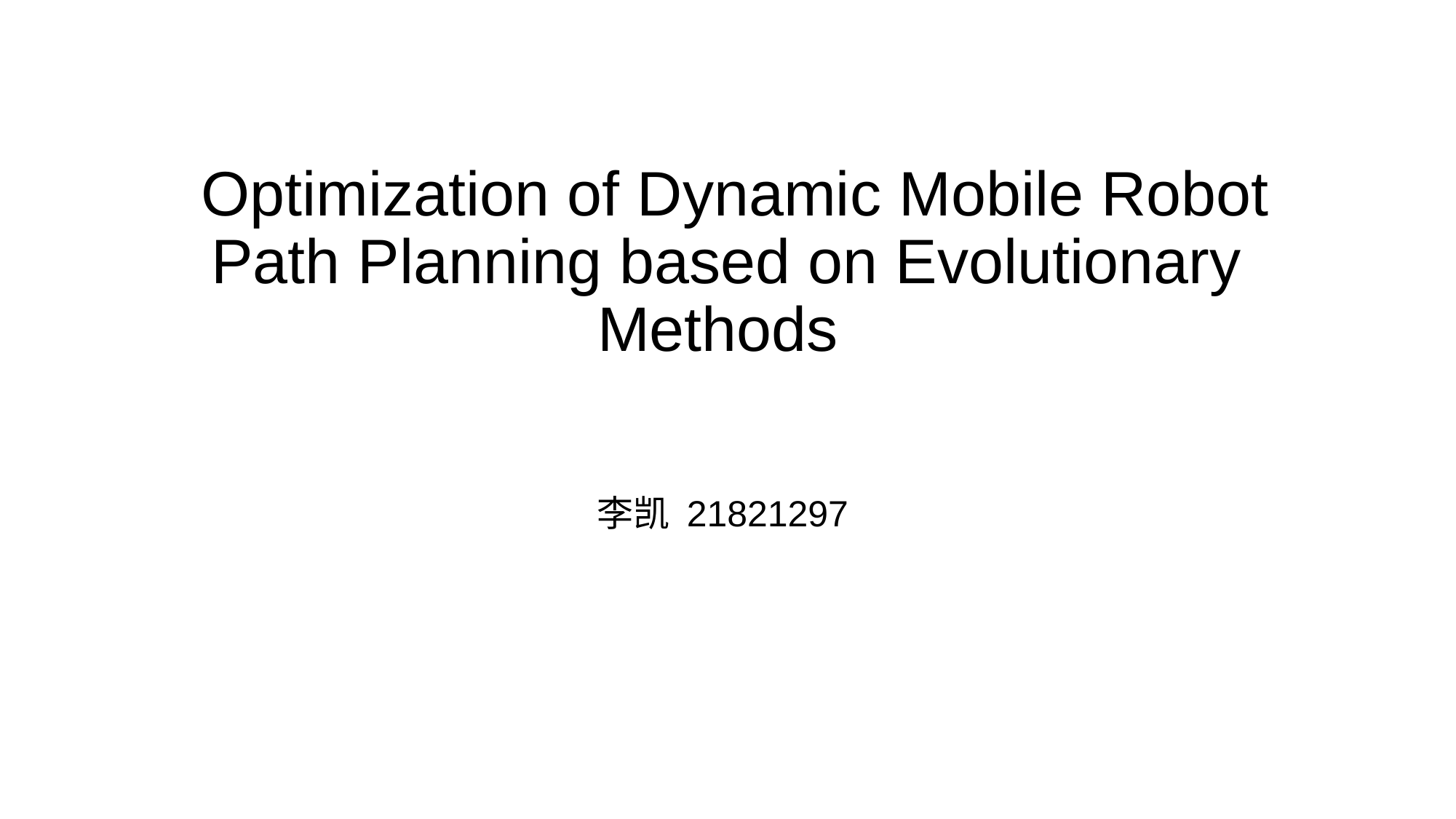

# Optimization of Dynamic Mobile Robot Path Planning based on Evolutionary Methods
李凯 21821297